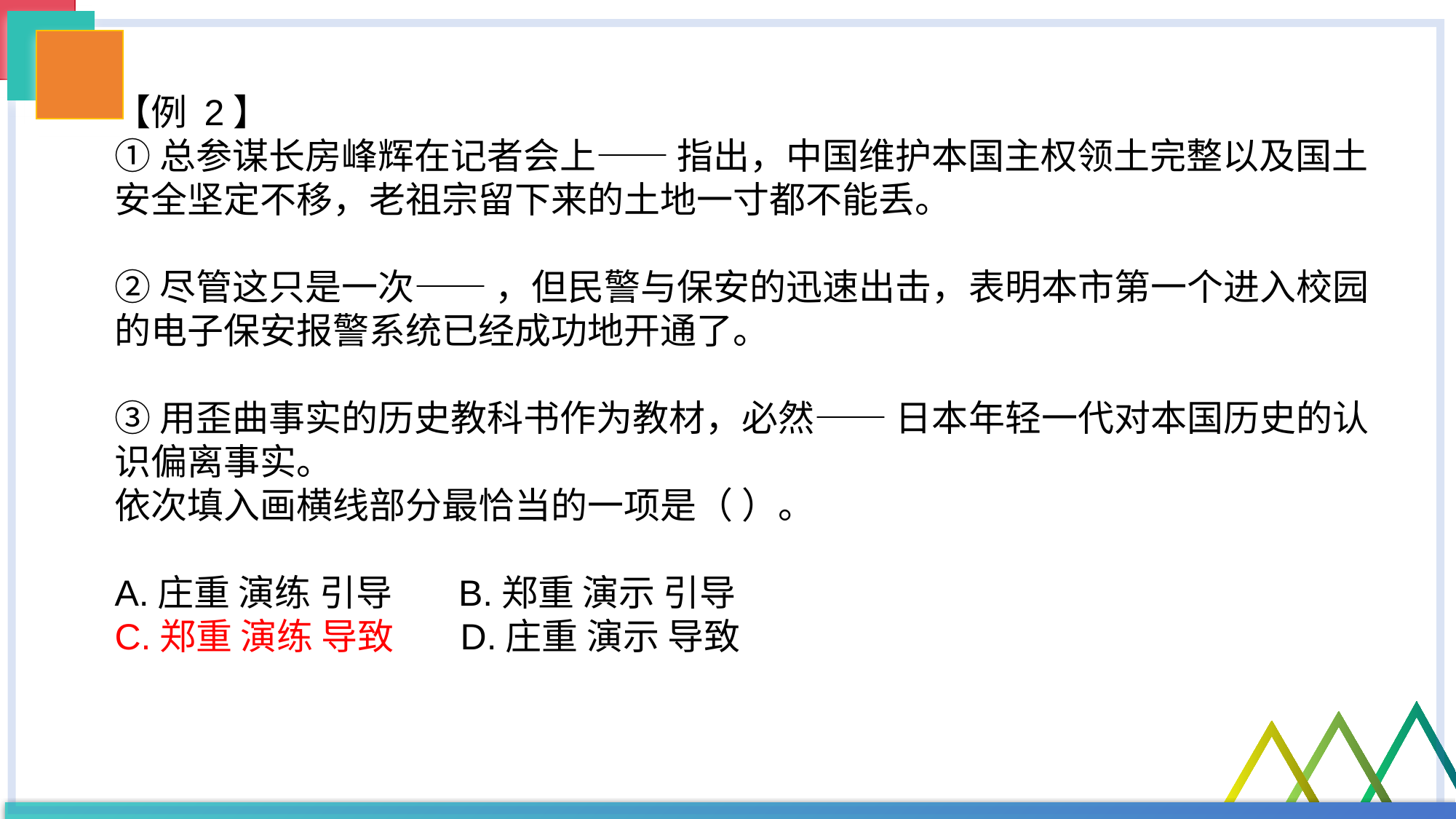

【例 2】
①总参谋长房峰辉在记者会上—— 指出，中国维护本国主权领土完整以及国土安全坚定不移，老祖宗留下来的土地一寸都不能丢。

②尽管这只是一次—— ，但民警与保安的迅速出击，表明本市第一个进入校园的电子保安报警系统已经成功地开通了。

③用歪曲事实的历史教科书作为教材，必然—— 日本年轻一代对本国历史的认识偏离事实。
依次填入画横线部分最恰当的一项是（ ）。

A.庄重 演练 引导       B.郑重 演示 引导
C.郑重 演练 导致       D.庄重 演示 导致